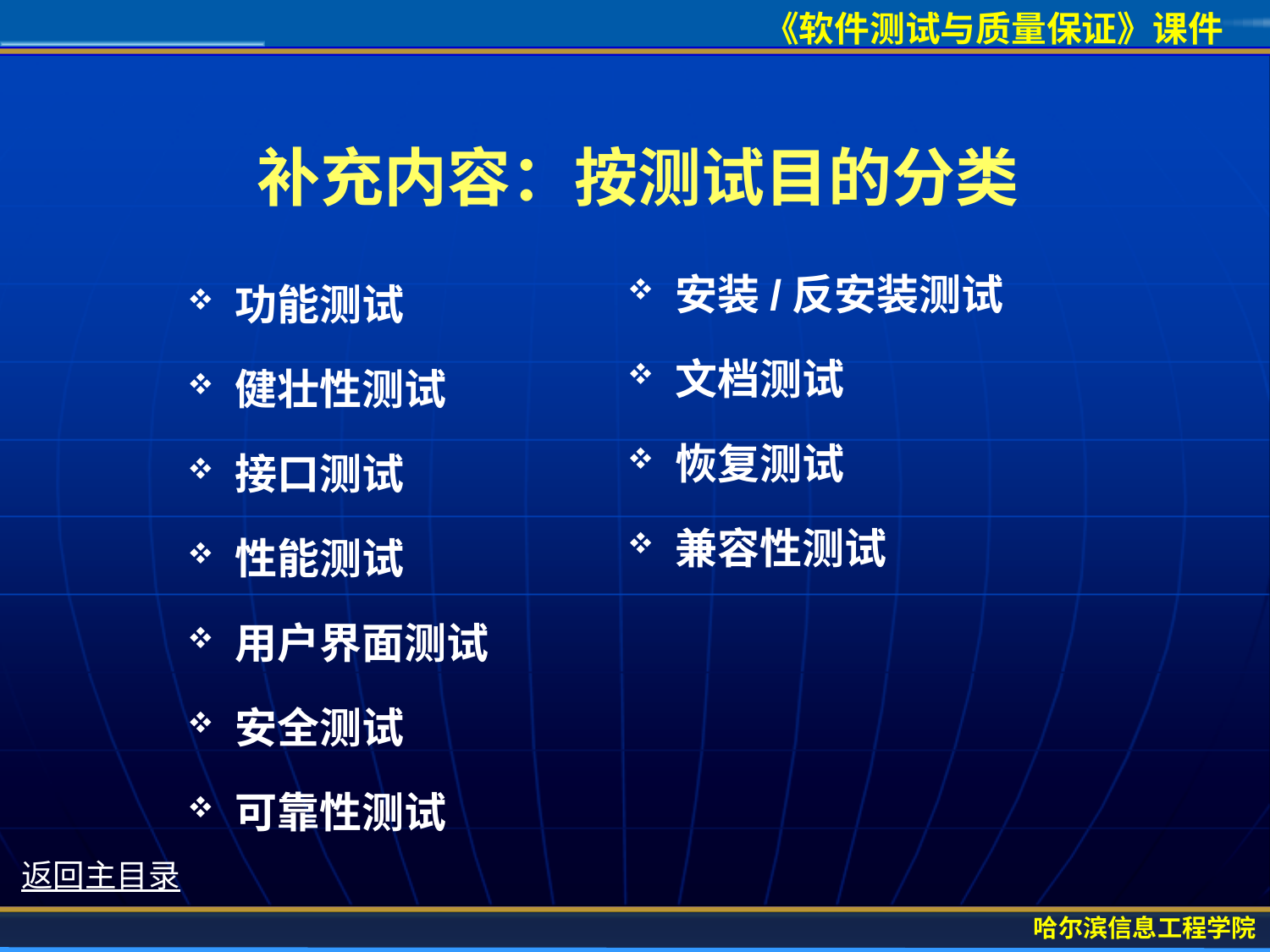

# 补充内容：按测试目的分类
安装/反安装测试
文档测试
恢复测试
兼容性测试
功能测试
健壮性测试
接口测试
性能测试
用户界面测试
安全测试
可靠性测试
返回主目录